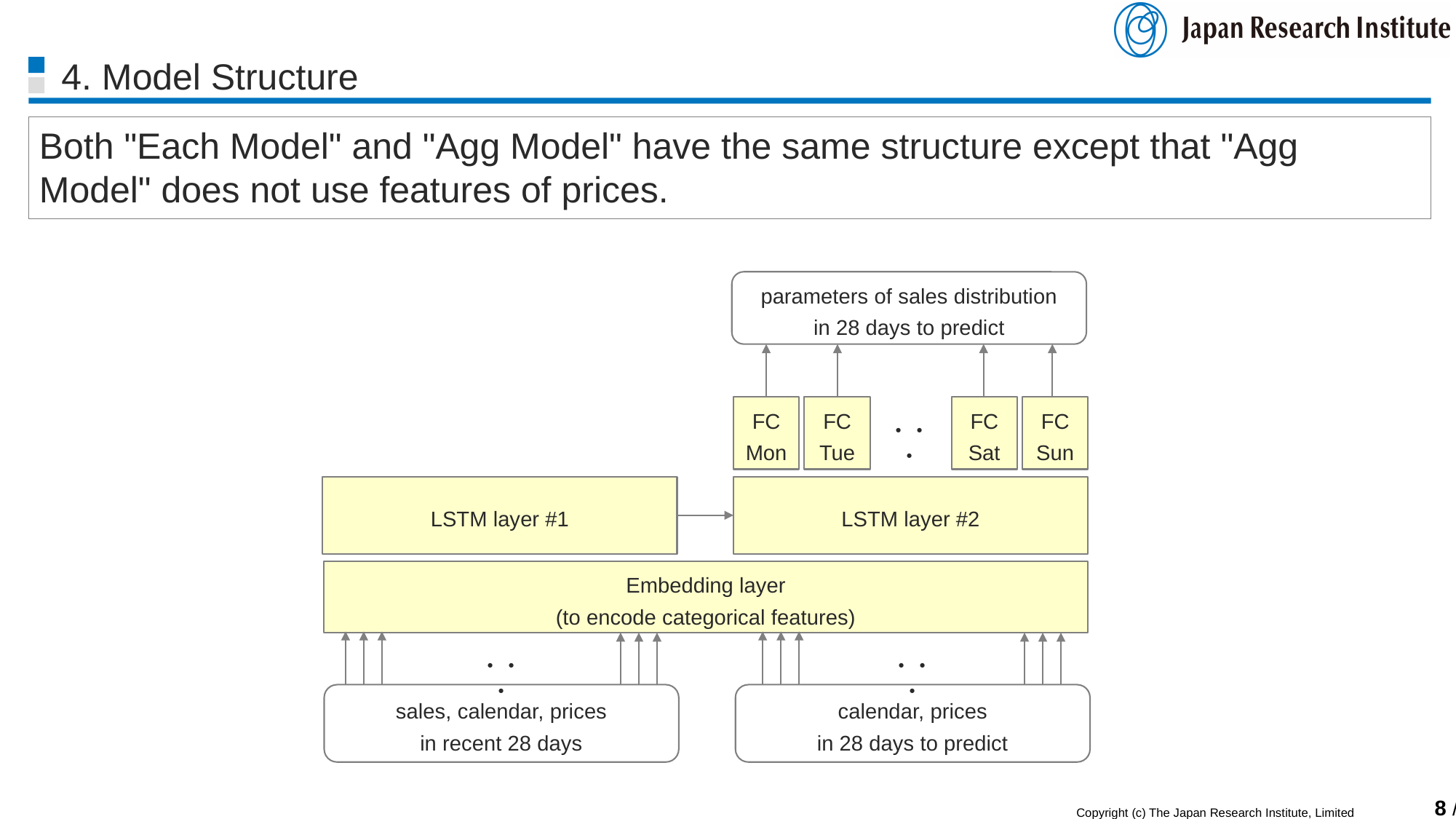

# 4. Model Structure
Both "Each Model" and "Agg Model" have the same structure except that "Agg Model" does not use features of prices.
parameters of sales distribution
in 28 days to predict
FC
Mon
FC
Tue
FC
Sat
FC
Sun
・・・
LSTM layer #1
LSTM layer #2
Embedding layer
(to encode categorical features)
・・・
・・・
sales, calendar, prices
in recent 28 days
calendar, prices
in 28 days to predict